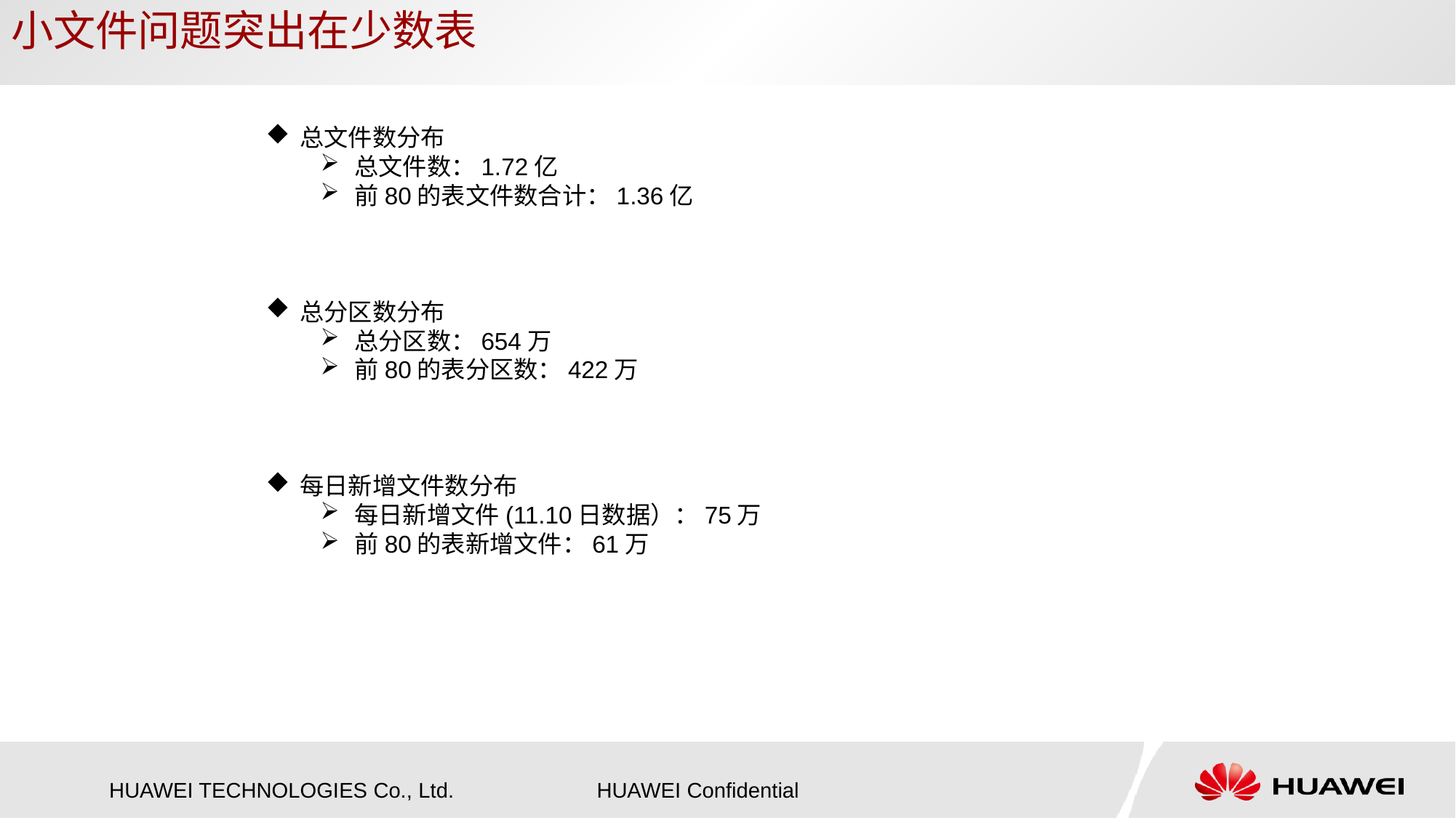

# 小文件问题突出在少数表
总文件数分布
总文件数：1.72亿
前80的表文件数合计：1.36亿

总分区数分布
总分区数：654万
前80的表分区数：422万

每日新增文件数分布
每日新增文件(11.10日数据）：75万
前80的表新增文件：61万